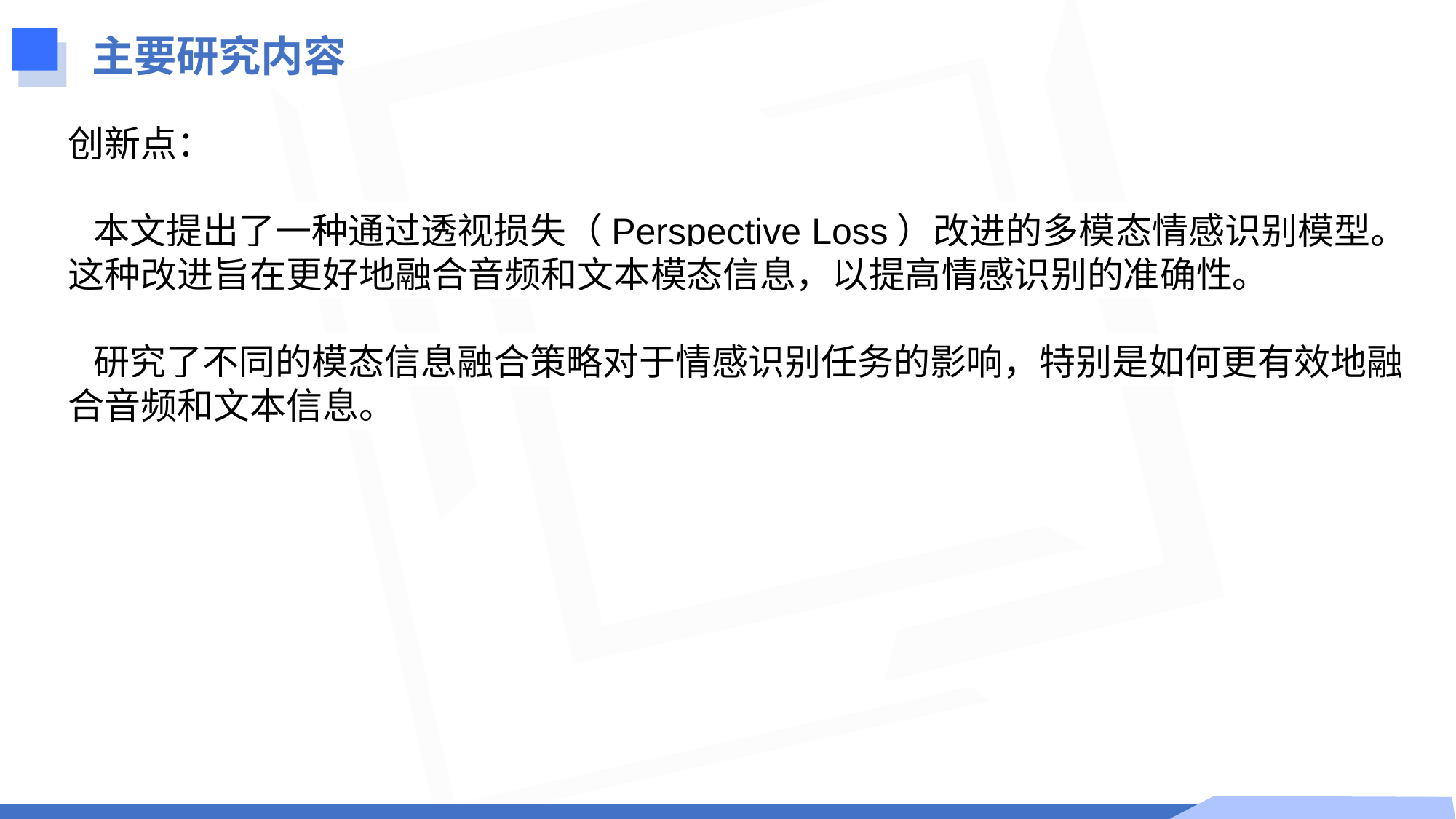

主要研究内容

创新点：

  本文提出了一种通过透视损失（Perspective Loss）改进的多模态情感识别模型。
这种改进旨在更好地融合音频和文本模态信息，以提高情感识别的准确性。

  研究了不同的模态信息融合策略对于情感识别任务的影响，特别是如何更有效地融合音频和文本信息。